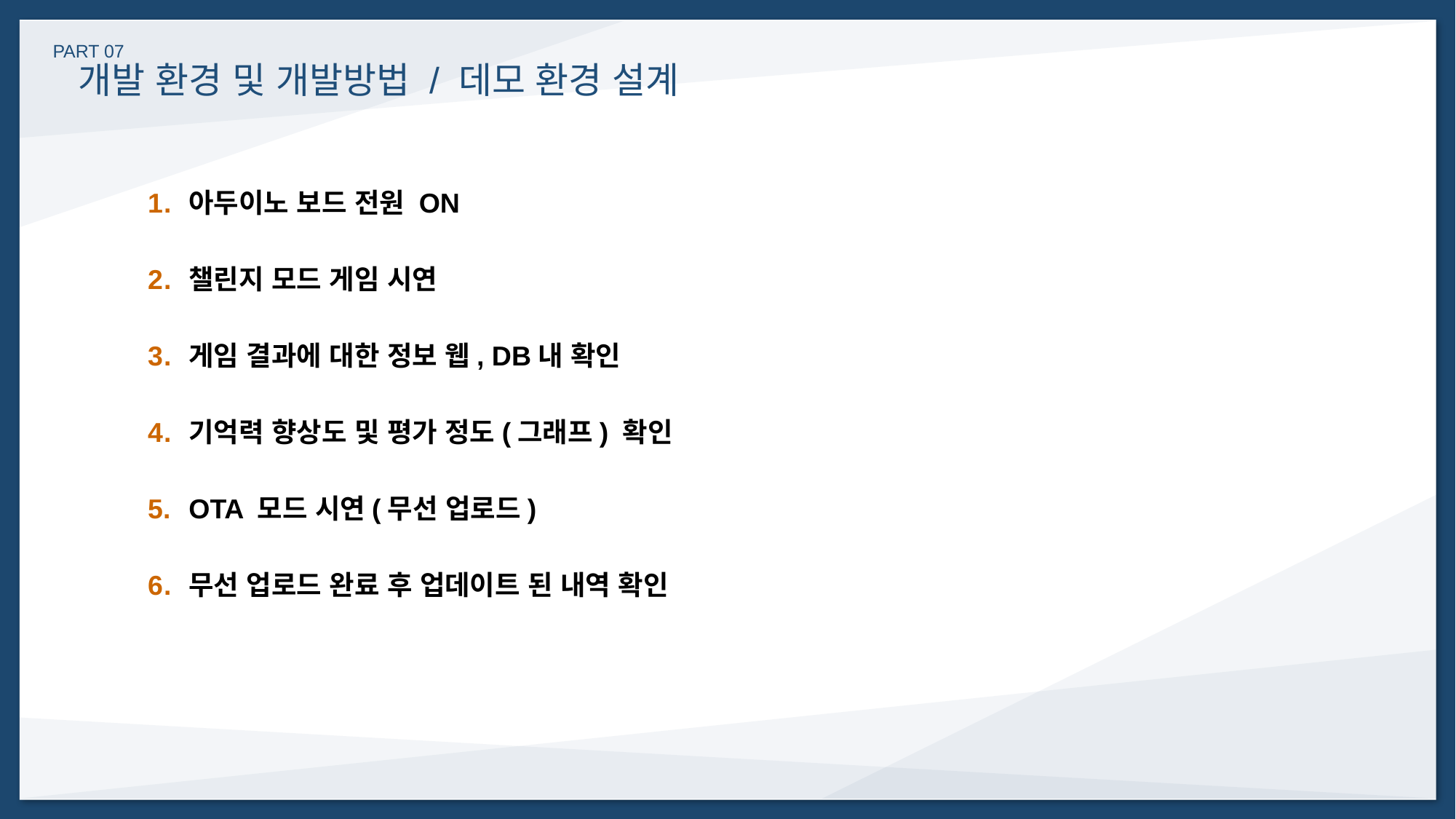

PART 07
개발 환경 및 개발방법 / 데모 환경 설계

아두이노 보드 전원 ON

챌린지 모드 게임 시연

게임 결과에 대한 정보 웹, DB내 확인

기억력 향상도 및 평가 정도(그래프) 확인

OTA 모드 시연(무선 업로드)

무선 업로드 완료 후 업데이트 된 내역 확인